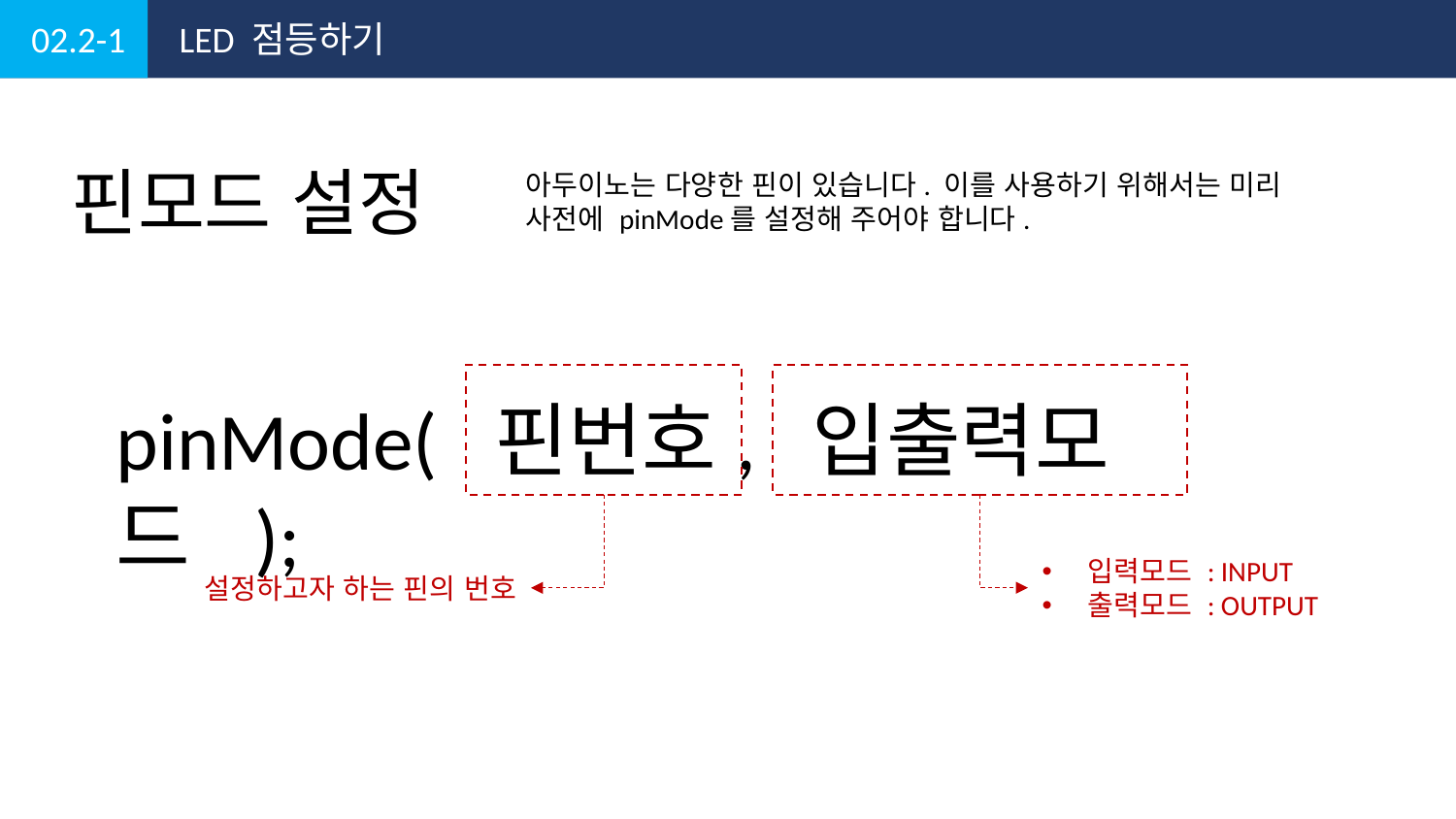

02.2-1
LED 점등하기
핀모드 설정
아두이노는 다양한 핀이 있습니다. 이를 사용하기 위해서는 미리 사전에 pinMode를 설정해 주어야 합니다.

pinMode(  핀번호,  입출력모드  );
입력모드 : INPUT
출력모드 : OUTPUT
설정하고자 하는 핀의 번호